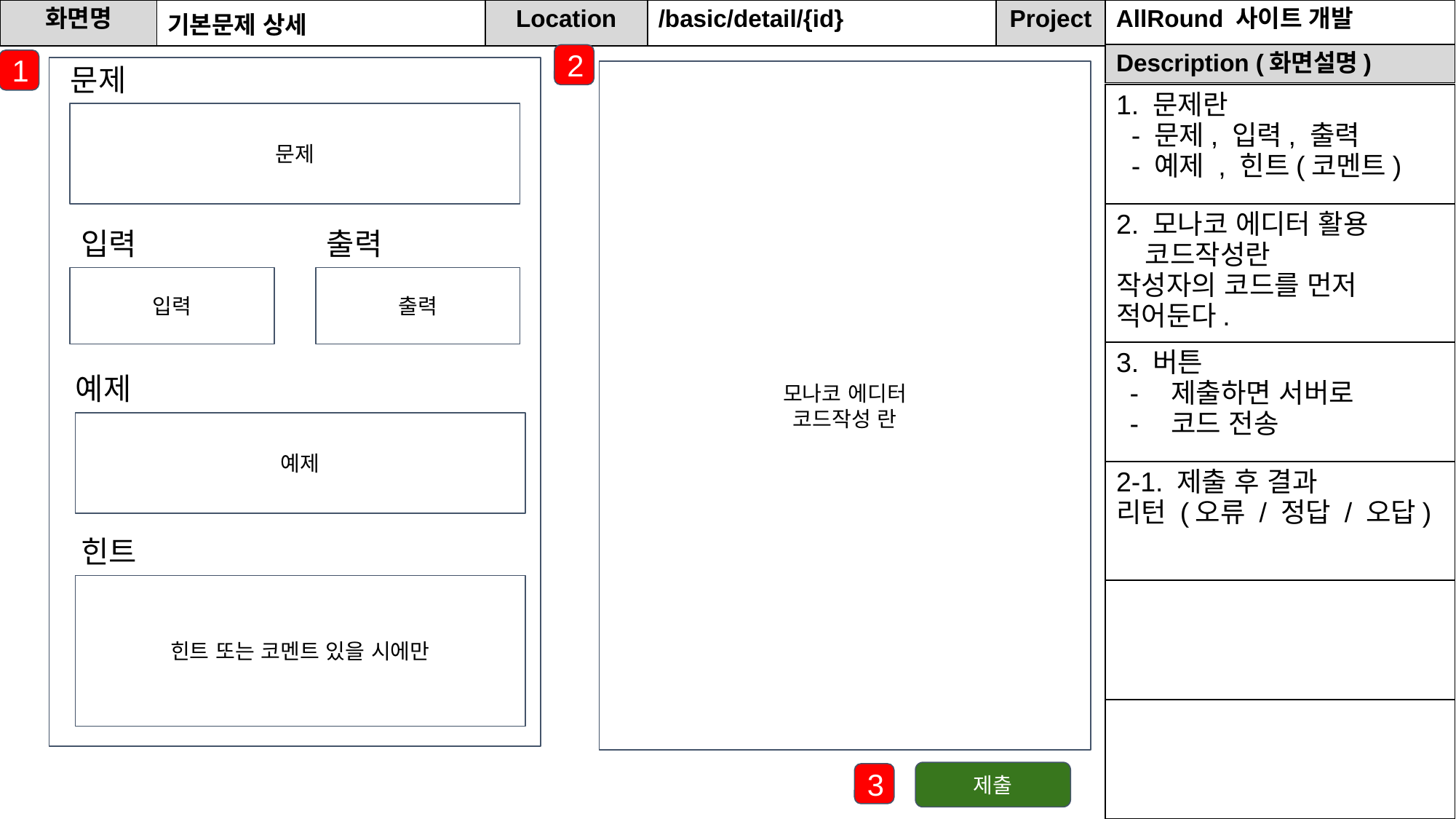

| 화면명 | 기본문제 상세 | Location | /basic/detail/{id} | Project | AllRound 사이트 개발 |
| --- | --- | --- | --- | --- | --- |
| Description (화면설명) |
| --- |
2
문제
1

모나코 에디터
코드작성 란
| 1. 문제란 - 문제, 입력, 출력 - 예제 , 힌트(코멘트) |
| --- |
| 2. 모나코 에디터 활용 코드작성란 작성자의 코드를 먼저 적어둔다. |
| 3. 버튼 제출하면 서버로 코드 전송 |
| 2-1. 제출 후 결과 리턴 (오류 / 정답 / 오답) |
|  |
|  |
문제
입력
출력
입력
출력
예제
예제
힌트
힌트 또는 코멘트 있을 시에만
제출
3